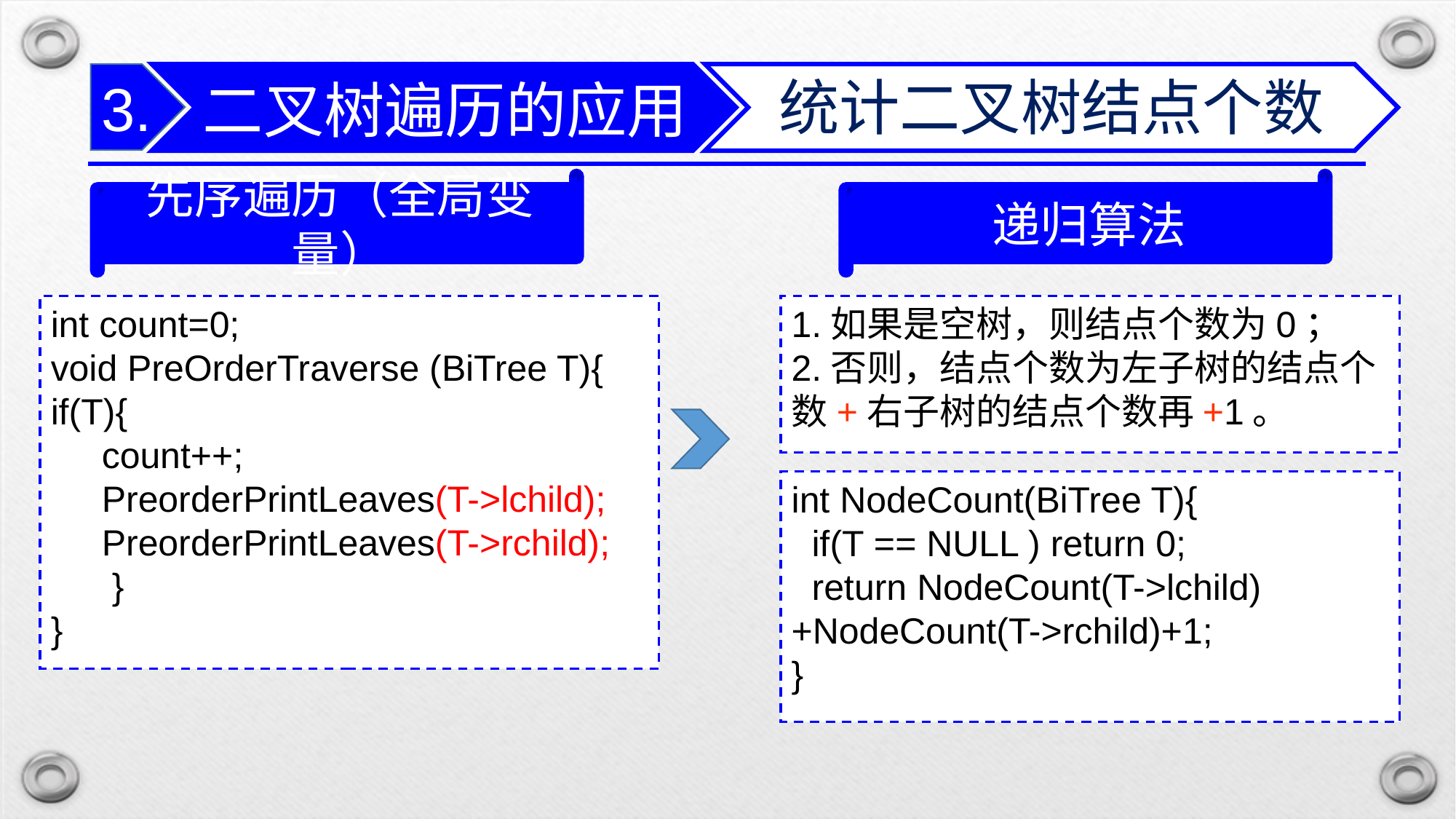

二叉树遍历的应用

3.
统计二叉树结点个数
先序遍历（全局变量）
递归算法
int count=0;
void PreOrderTraverse (BiTree T){
if(T){
     count++;
     PreorderPrintLeaves(T->lchild);
     PreorderPrintLeaves(T->rchild);
      }
}
1.如果是空树，则结点个数为0；
2.否则，结点个数为左子树的结点个数+右子树的结点个数再+1。

int NodeCount(BiTree T){
  if(T == NULL ) return 0;
  return NodeCount(T->lchild)+NodeCount(T->rchild)+1;
}